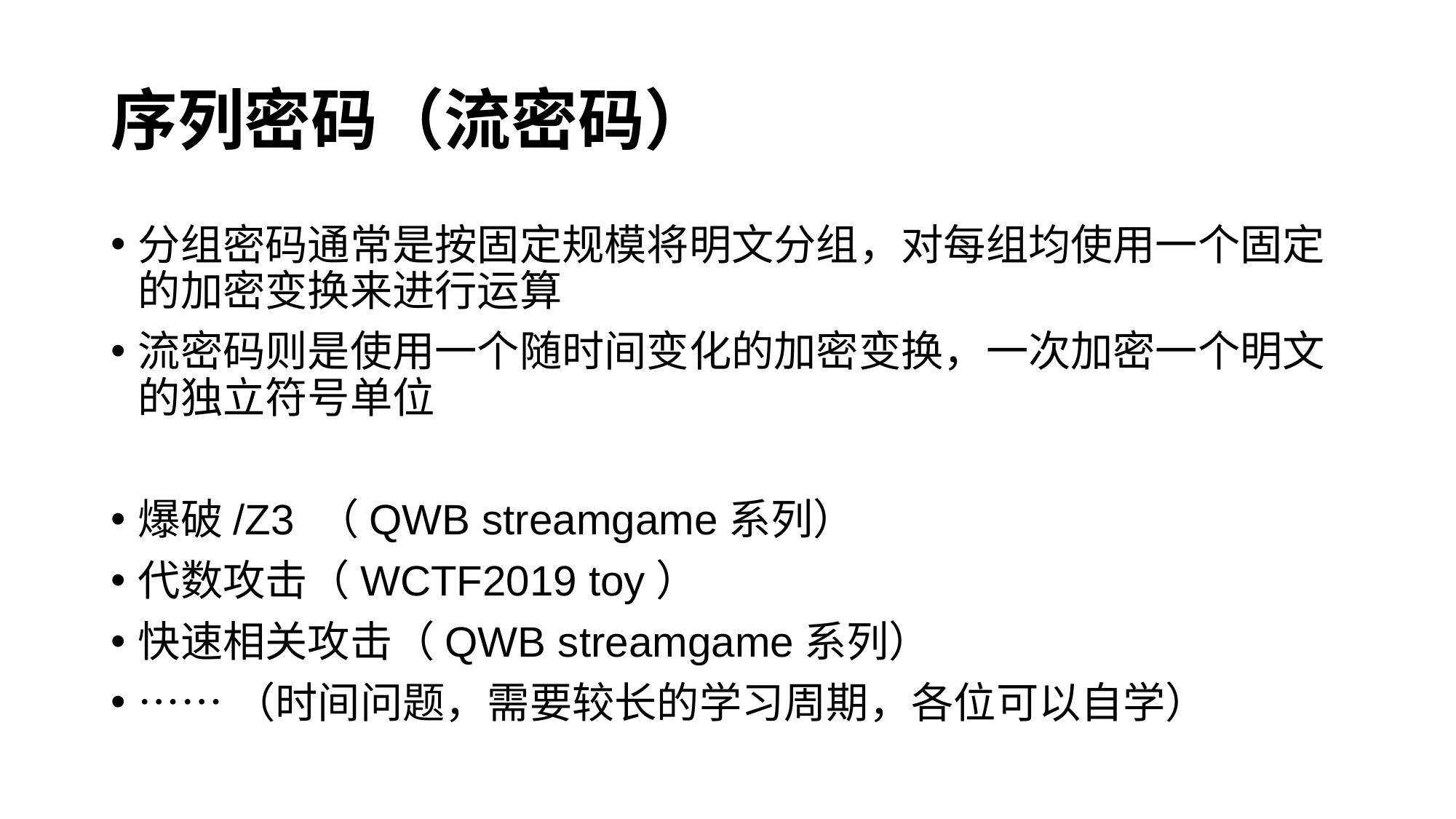

# 序列密码（流密码）
分组密码通常是按固定规模将明文分组，对每组均使用一个固定的加密变换来进行运算
流密码则是使用一个随时间变化的加密变换，一次加密一个明文的独立符号单位

爆破/Z3 （QWB streamgame系列）
代数攻击（WCTF2019 toy）
快速相关攻击（QWB streamgame系列）
……（时间问题，需要较长的学习周期，各位可以自学）